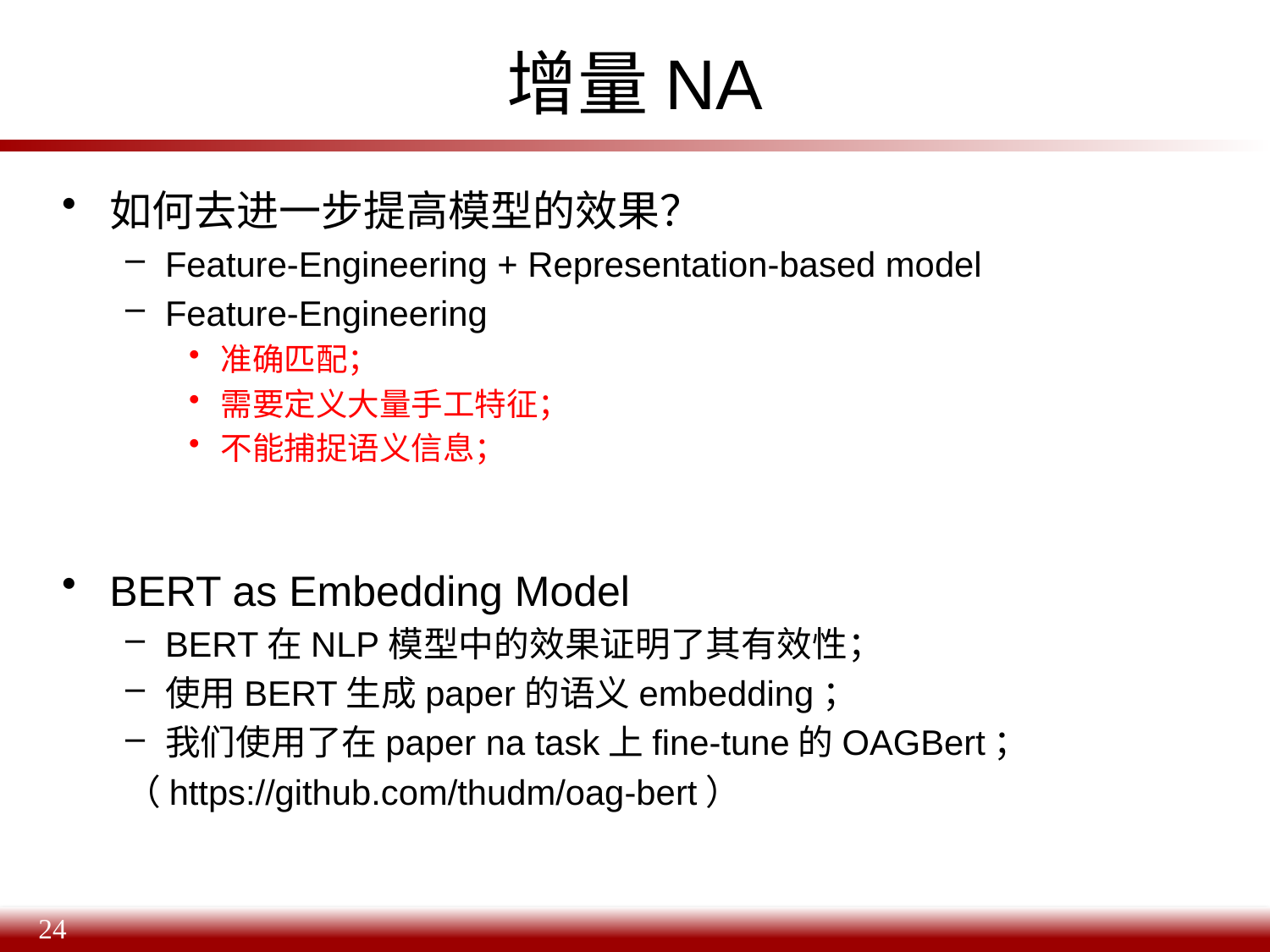

# 增量NA
如何去进一步提高模型的效果？
Feature-Engineering + Representation-based model
Feature-Engineering
准确匹配；
需要定义大量手工特征；
不能捕捉语义信息；

BERT as Embedding Model
BERT在NLP模型中的效果证明了其有效性；
使用BERT生成paper的语义embedding；
我们使用了在paper na task上fine-tune的OAGBert；
（https://github.com/thudm/oag-bert）